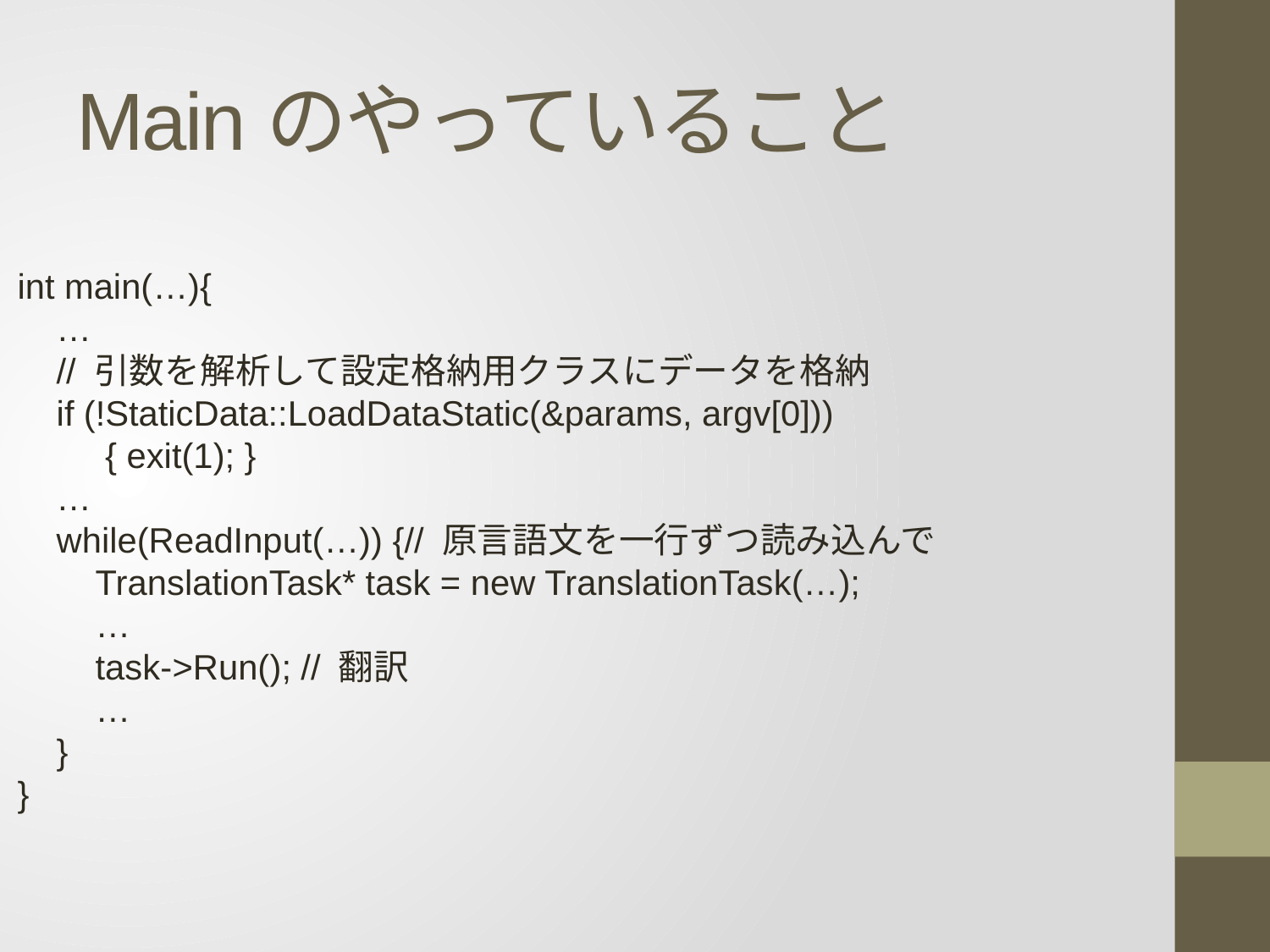

# Mainのやっていること
int main(…){
    …
    // 引数を解析して設定格納用クラスにデータを格納
    if (!StaticData::LoadDataStatic(&params, argv[0]))
         { exit(1); }
    …
    while(ReadInput(…)) {// 原言語文を一行ずつ読み込んで
        TranslationTask* task = new TranslationTask(…);
        …
        task->Run(); // 翻訳
        …
    }
}